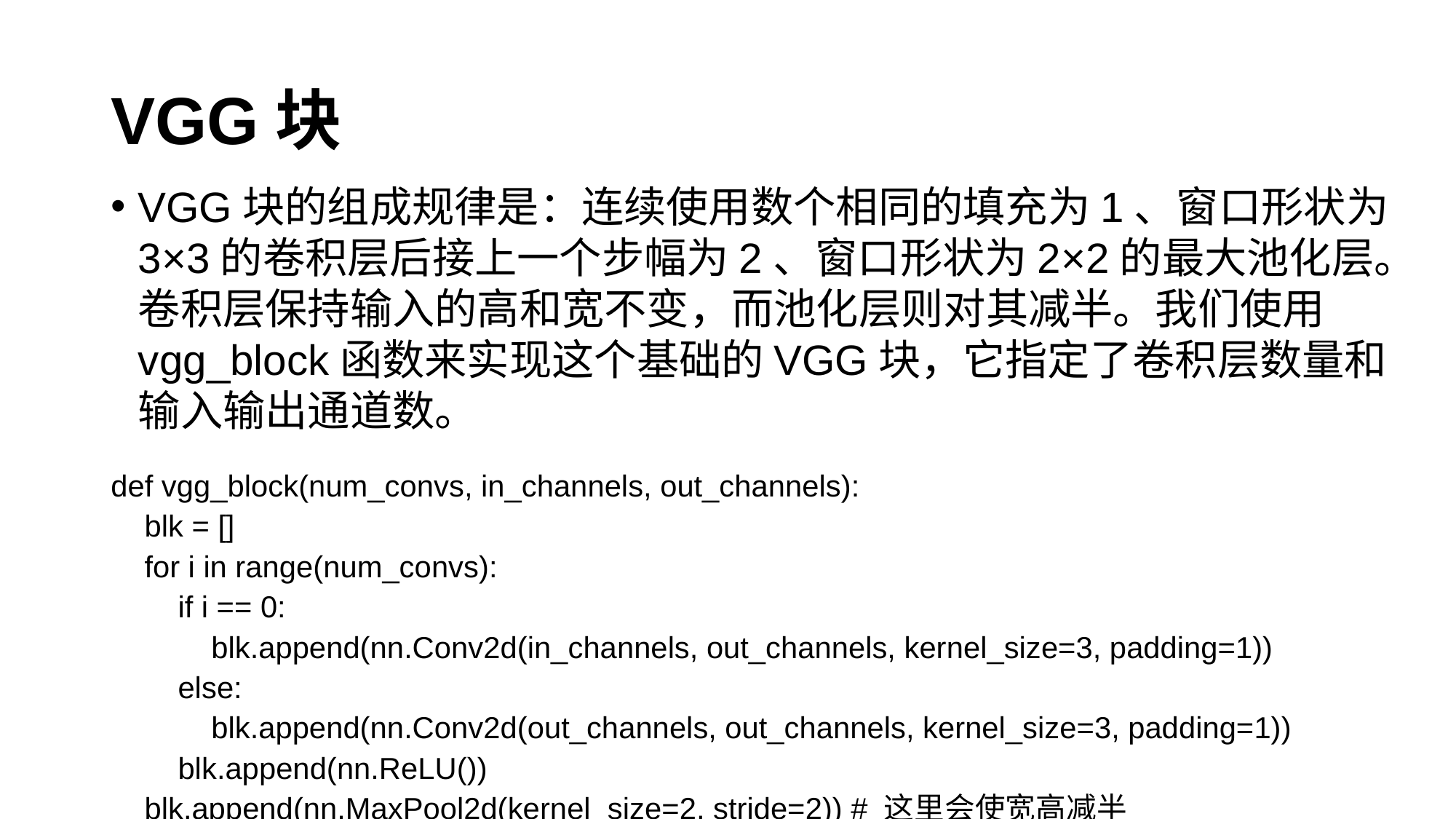

# VGG块
VGG块的组成规律是：连续使用数个相同的填充为1、窗口形状为3×3的卷积层后接上一个步幅为2、窗口形状为2×2的最大池化层。卷积层保持输入的高和宽不变，而池化层则对其减半。我们使用vgg_block函数来实现这个基础的VGG块，它指定了卷积层数量和输入输出通道数。

def vgg_block(num_convs, in_channels, out_channels):
    blk = []
    for i in range(num_convs):
        if i == 0:
            blk.append(nn.Conv2d(in_channels, out_channels, kernel_size=3, padding=1))
        else:
            blk.append(nn.Conv2d(out_channels, out_channels, kernel_size=3, padding=1))
        blk.append(nn.ReLU())
    blk.append(nn.MaxPool2d(kernel_size=2, stride=2)) # 这里会使宽高减半
    return nn.Sequential(*blk)